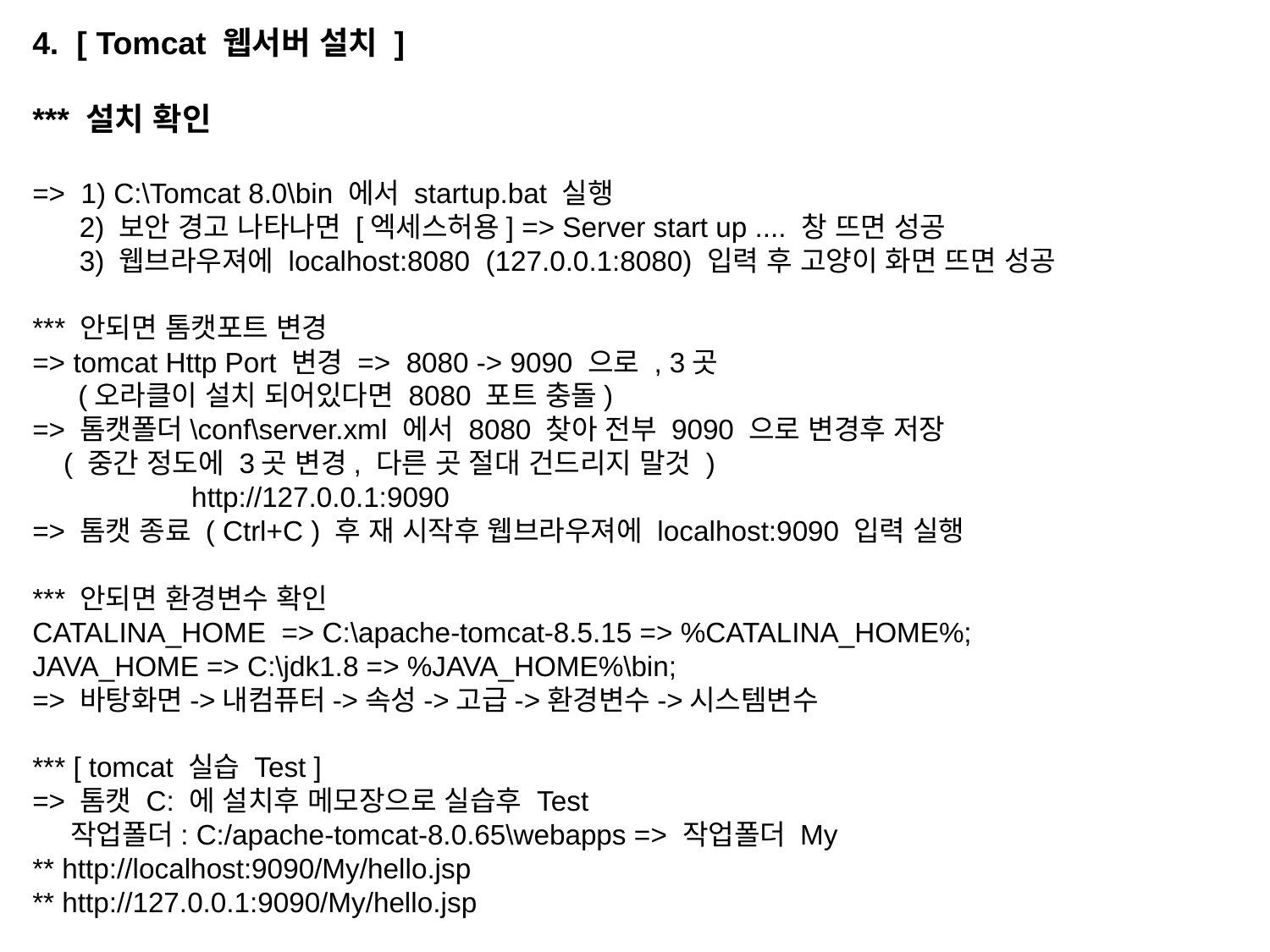

4.  [ Tomcat 웹서버 설치 ]

*** 설치 확인
=>  1) C:\Tomcat 8.0\bin 에서 startup.bat 실행
      2) 보안 경고 나타나면 [엑세스허용] => Server start up .... 창 뜨면 성공
      3) 웹브라우져에 localhost:8080  (127.0.0.1:8080) 입력 후 고양이 화면 뜨면 성공

*** 안되면 톰캣포트 변경
=> tomcat Http Port 변경 =>  8080 -> 9090 으로 , 3곳
     (오라클이 설치 되어있다면 8080 포트 충돌)
=> 톰캣폴더\conf\server.xml 에서 8080 찾아 전부 9090 으로 변경후 저장
    ( 중간 정도에 3곳 변경, 다른 곳 절대 건드리지 말것 )
		 http://127.0.0.1:9090
=> 톰캣 종료 ( Ctrl+C ) 후 재 시작후 웹브라우져에 localhost:9090 입력 실행

*** 안되면 환경변수 확인
CATALINA_HOME  => C:\apache-tomcat-8.5.15 => %CATALINA_HOME%;
JAVA_HOME => C:\jdk1.8 => %JAVA_HOME%\bin;
=> 바탕화면->내컴퓨터->속성->고급->환경변수->시스템변수

*** [ tomcat 실습 Test ]
=> 톰캣 C: 에 설치후 메모장으로 실습후 Test
    작업폴더: C:/apache-tomcat-8.0.65\webapps => 작업폴더 My
** http://localhost:9090/My/hello.jsp
** http://127.0.0.1:9090/My/hello.jsp